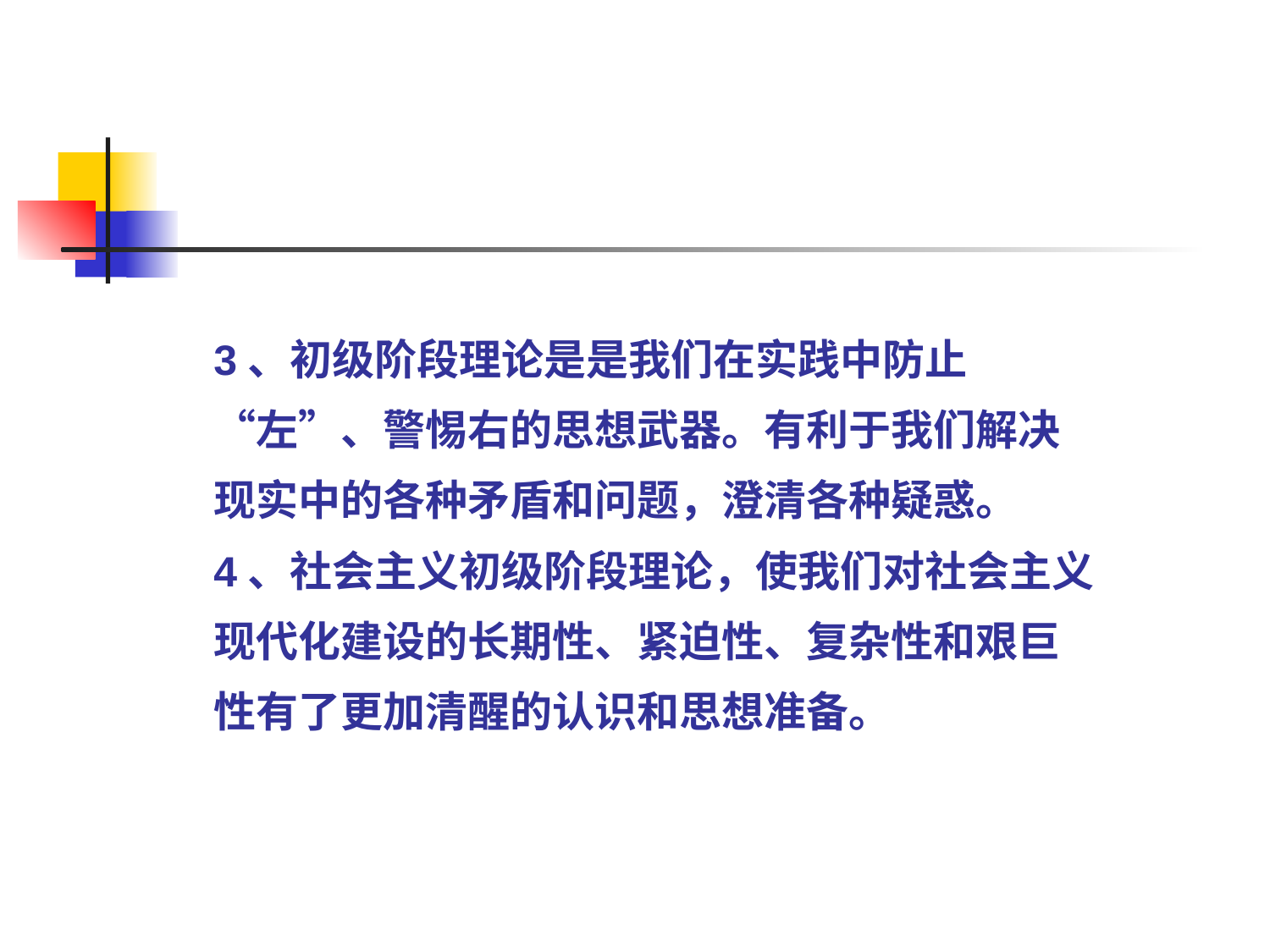

3、初级阶段理论是是我们在实践中防止“左”、警惕右的思想武器。有利于我们解决现实中的各种矛盾和问题，澄清各种疑惑。
4、社会主义初级阶段理论，使我们对社会主义现代化建设的长期性、紧迫性、复杂性和艰巨性有了更加清醒的认识和思想准备。